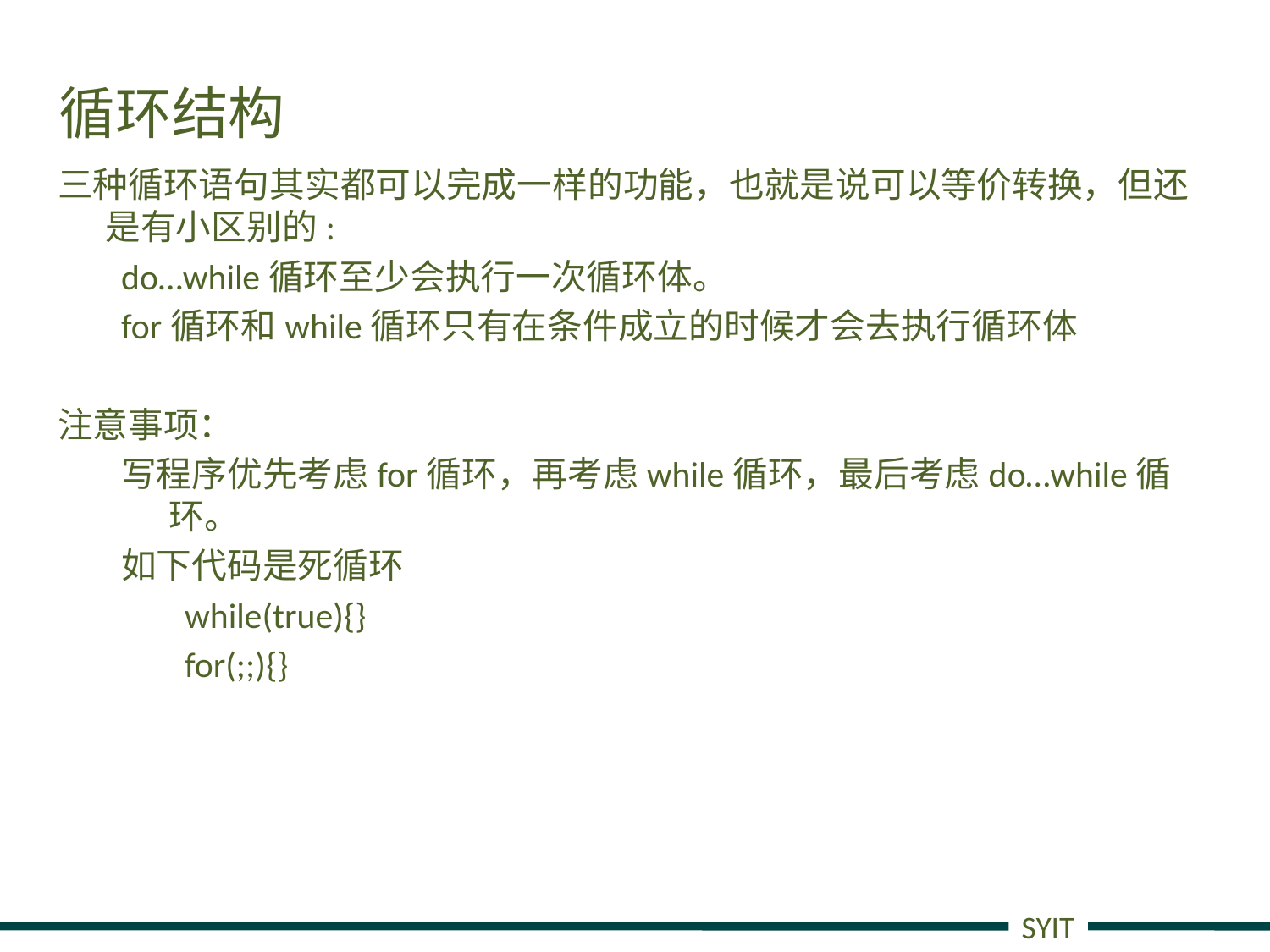

# 循环结构
三种循环语句其实都可以完成一样的功能，也就是说可以等价转换，但还是有小区别的:
do…while循环至少会执行一次循环体。
for循环和while循环只有在条件成立的时候才会去执行循环体

注意事项：
写程序优先考虑for循环，再考虑while循环，最后考虑do…while循环。
如下代码是死循环
while(true){}
for(;;){}

SYIT